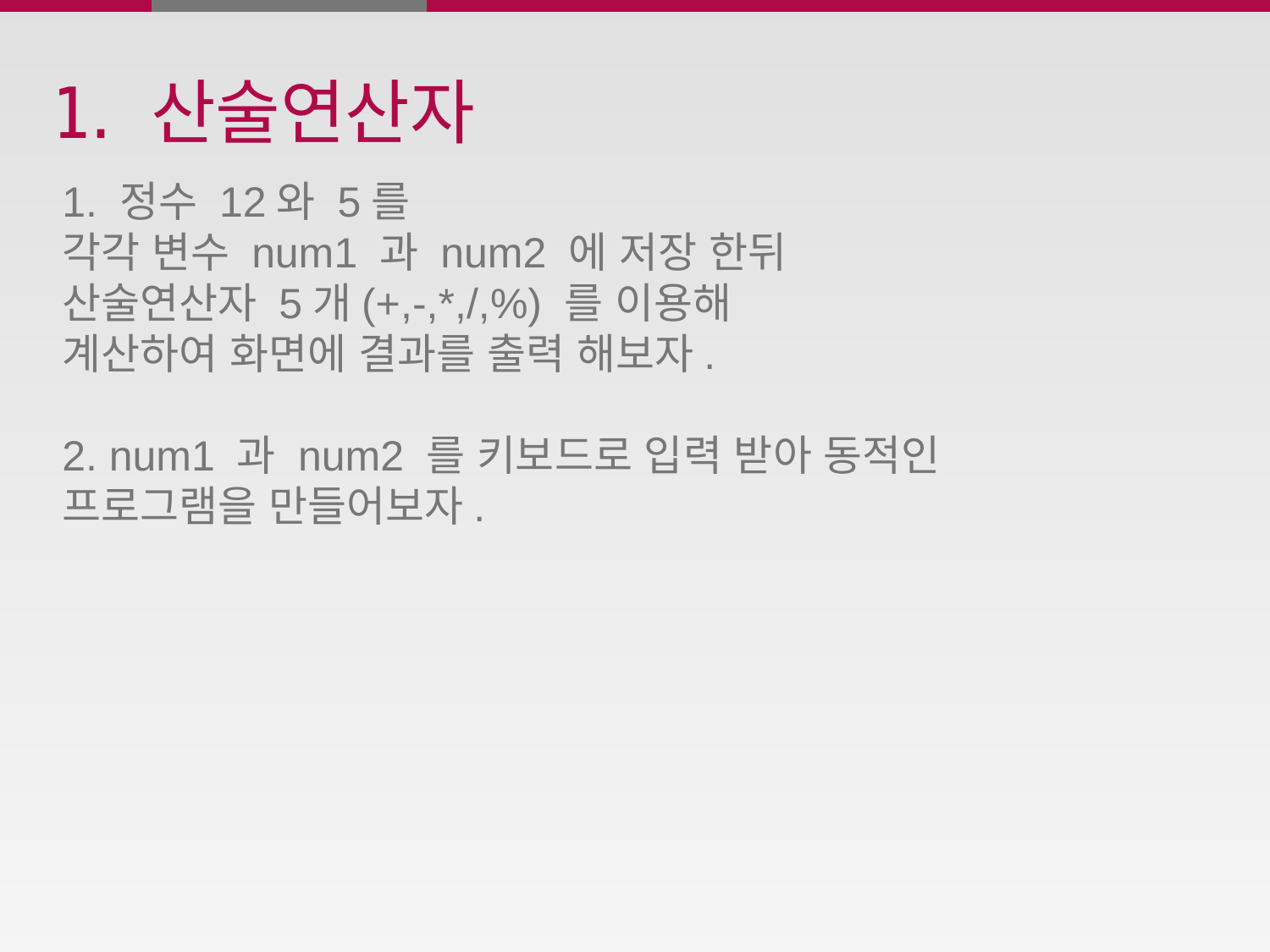

# 1. 산술연산자
1. 정수 12와 5를
각각 변수 num1 과 num2 에 저장 한뒤
산술연산자 5개(+,-,*,/,%) 를 이용해
계산하여 화면에 결과를 출력 해보자.

2. num1 과 num2 를 키보드로 입력 받아 동적인 프로그램을 만들어보자.